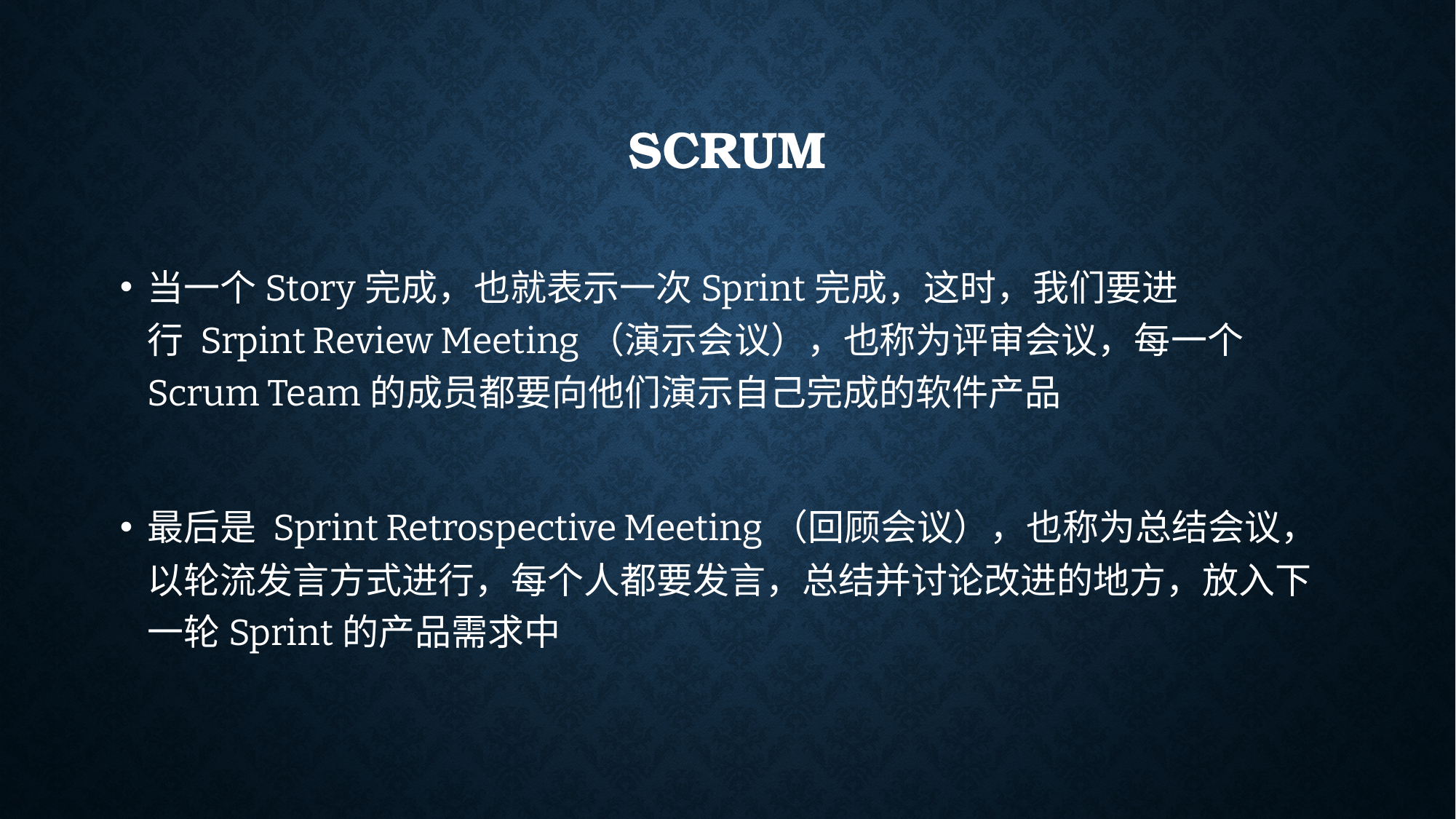

# Scrum
当一个Story完成，也就表示一次Sprint完成，这时，我们要进行 Srpint Review Meeting（演示会议），也称为评审会议，每一个Scrum Team的成员都要向他们演示自己完成的软件产品

最后是 Sprint Retrospective Meeting（回顾会议），也称为总结会议，以轮流发言方式进行，每个人都要发言，总结并讨论改进的地方，放入下一轮Sprint的产品需求中